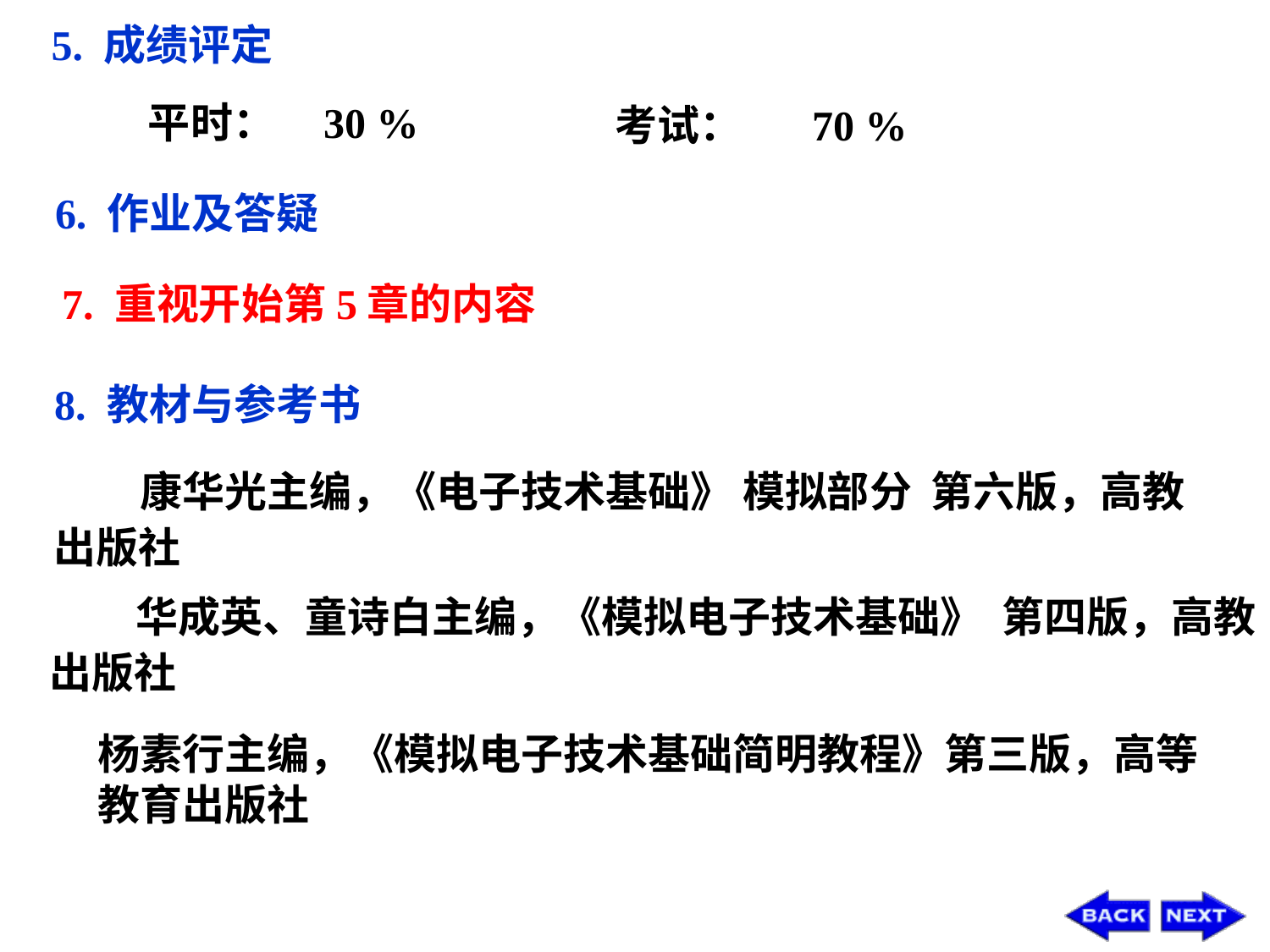

5. 成绩评定
        平时：    30 %
        考试：  	  70 %
6. 作业及答疑
7. 重视开始第5章的内容
8. 教材与参考书
        康华光主编，《电子技术基础》 模拟部分  第六版，高教出版社
        华成英、童诗白主编，《模拟电子技术基础》  第四版，高教出版社
杨素行主编，《模拟电子技术基础简明教程》第三版，高等教育出版社